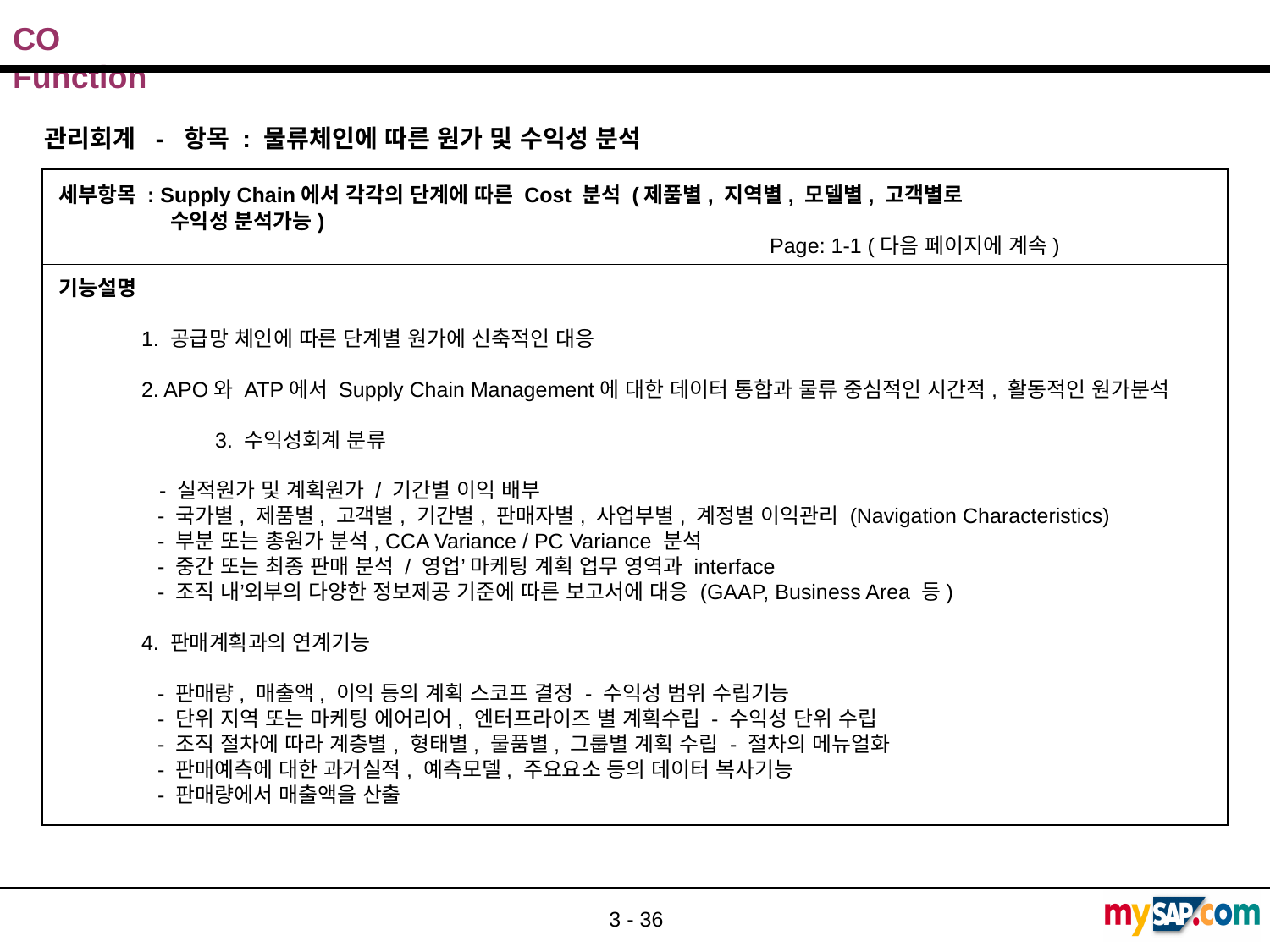

관리회계  -  항목 : 물류체인에 따른 원가 및 수익성 분석

세부항목 : Supply Chain에서 각각의 단계에 따른 Cost 분석 (제품별, 지역별, 모델별, 고객별로
                  수익성 분석가능)
                                                                                                                        Page: 1-1 (다음 페이지에 계속)
기능설명

              1. 공급망 체인에 따른 단계별 원가에 신축적인 대응

              2. APO와 ATP에서 Supply Chain Management에 대한 데이터 통합과 물류 중심적인 시간적, 활동적인 원가분석

	     3. 수익성회계 분류

                 - 실적원가 및 계획원가 / 기간별 이익 배부
      - 국가별, 제품별, 고객별, 기간별, 판매자별, 사업부별, 계정별 이익관리 (Navigation Characteristics)
      - 부분 또는 총원가 분석, CCA Variance / PC Variance 분석
      - 중간 또는 최종 판매 분석 / 영업’ 마케팅 계획 업무 영역과 interface
      - 조직 내’외부의 다양한 정보제공 기준에 따른 보고서에 대응 (GAAP, Business Area 등)

              4. 판매계획과의 연계기능

      - 판매량, 매출액, 이익 등의 계획 스코프 결정 - 수익성 범위 수립기능
      - 단위 지역 또는 마케팅 에어리어, 엔터프라이즈 별 계획수립 - 수익성 단위 수립
      - 조직 절차에 따라 계층별, 형태별, 물품별, 그룹별 계획 수립 - 절차의 메뉴얼화
      - 판매예측에 대한 과거실적, 예측모델, 주요요소 등의 데이터 복사기능
      - 판매량에서 매출액을 산출